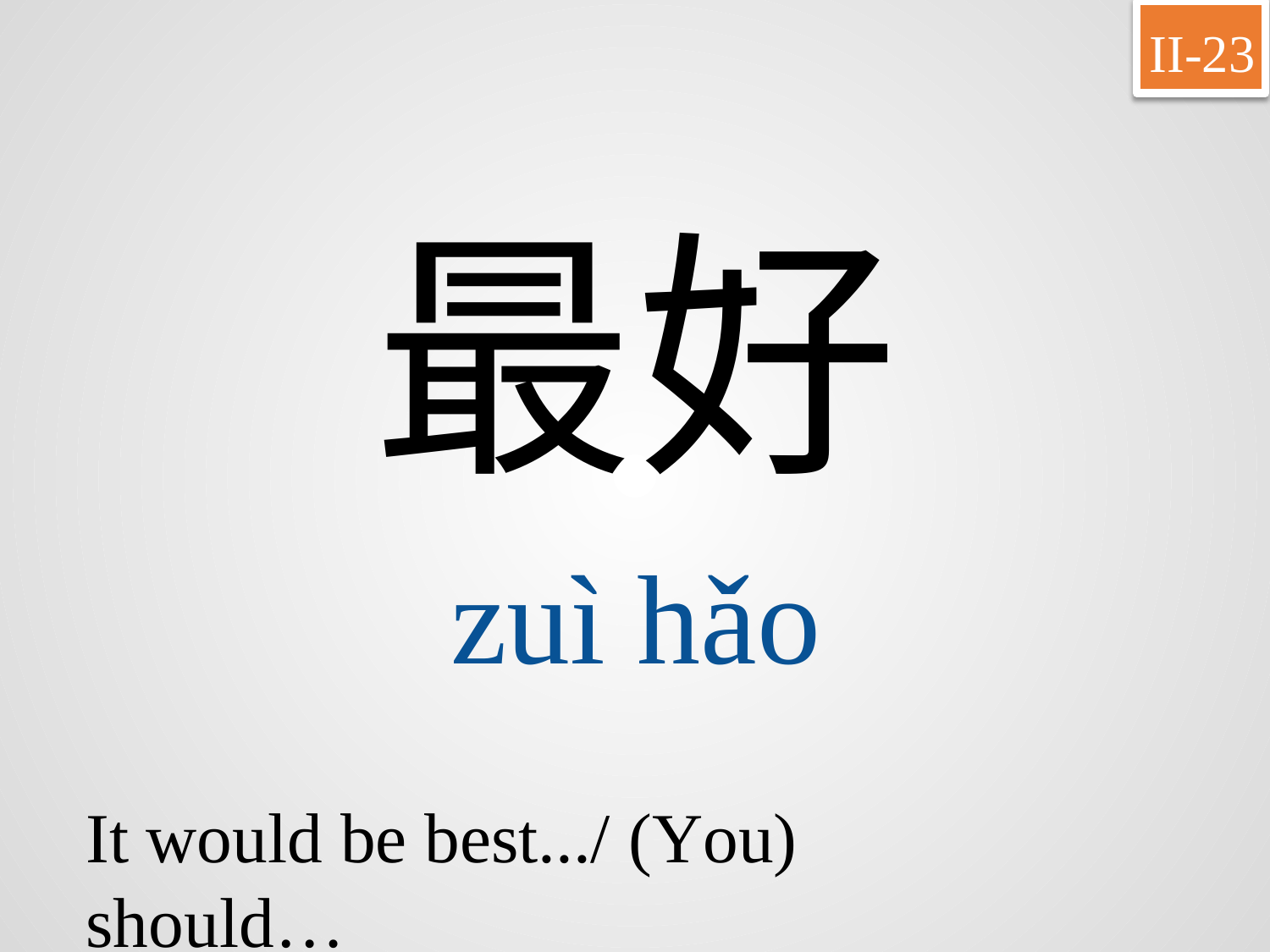

II-23

最好
zuì	hǎo
It would be best.../ (You) should…